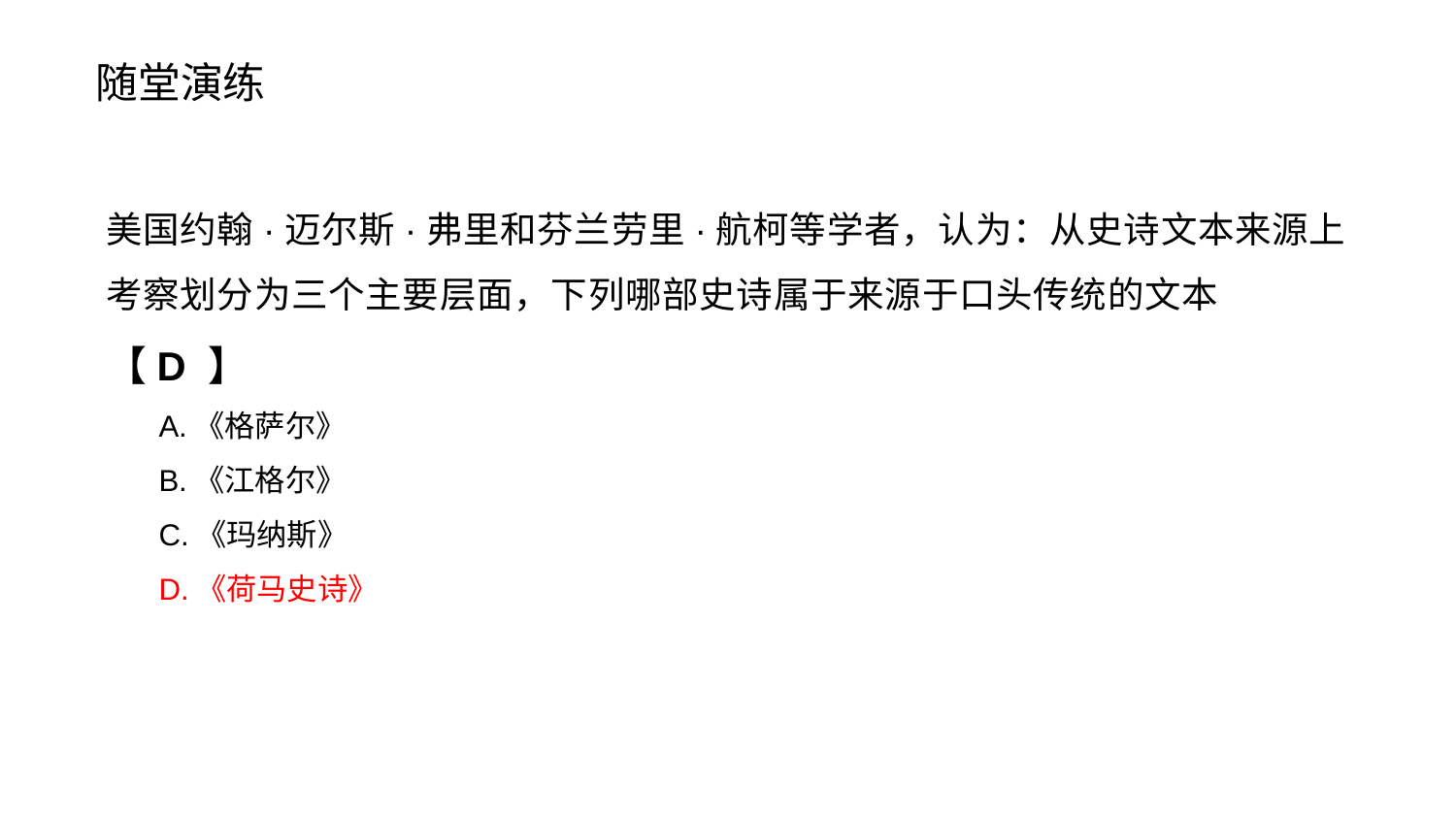

随堂演练
美国约翰·迈尔斯·弗里和芬兰劳里·航柯等学者，认为：从史诗文本来源上考察划分为三个主要层面，下列哪部史诗属于来源于口头传统的文本【D 】
A.《格萨尔》
B.《江格尔》
C.《玛纳斯》
D.《荷马史诗》